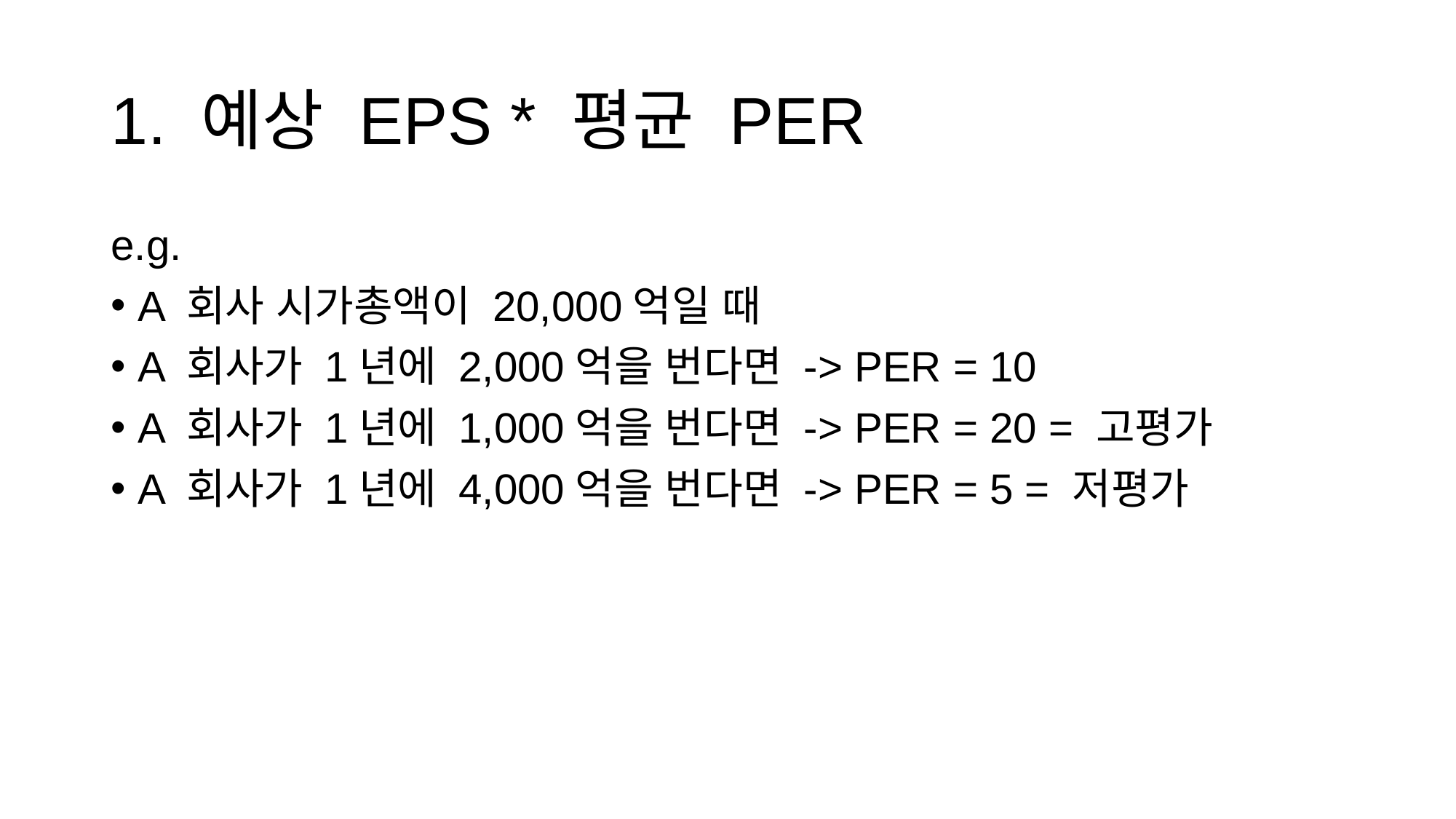

# 1. 예상 EPS * 평균 PER
e.g.
A 회사 시가총액이 20,000억일 때
A 회사가 1년에 2,000억을 번다면 -> PER = 10
A 회사가 1년에 1,000억을 번다면 -> PER = 20 = 고평가
A 회사가 1년에 4,000억을 번다면 -> PER = 5 = 저평가